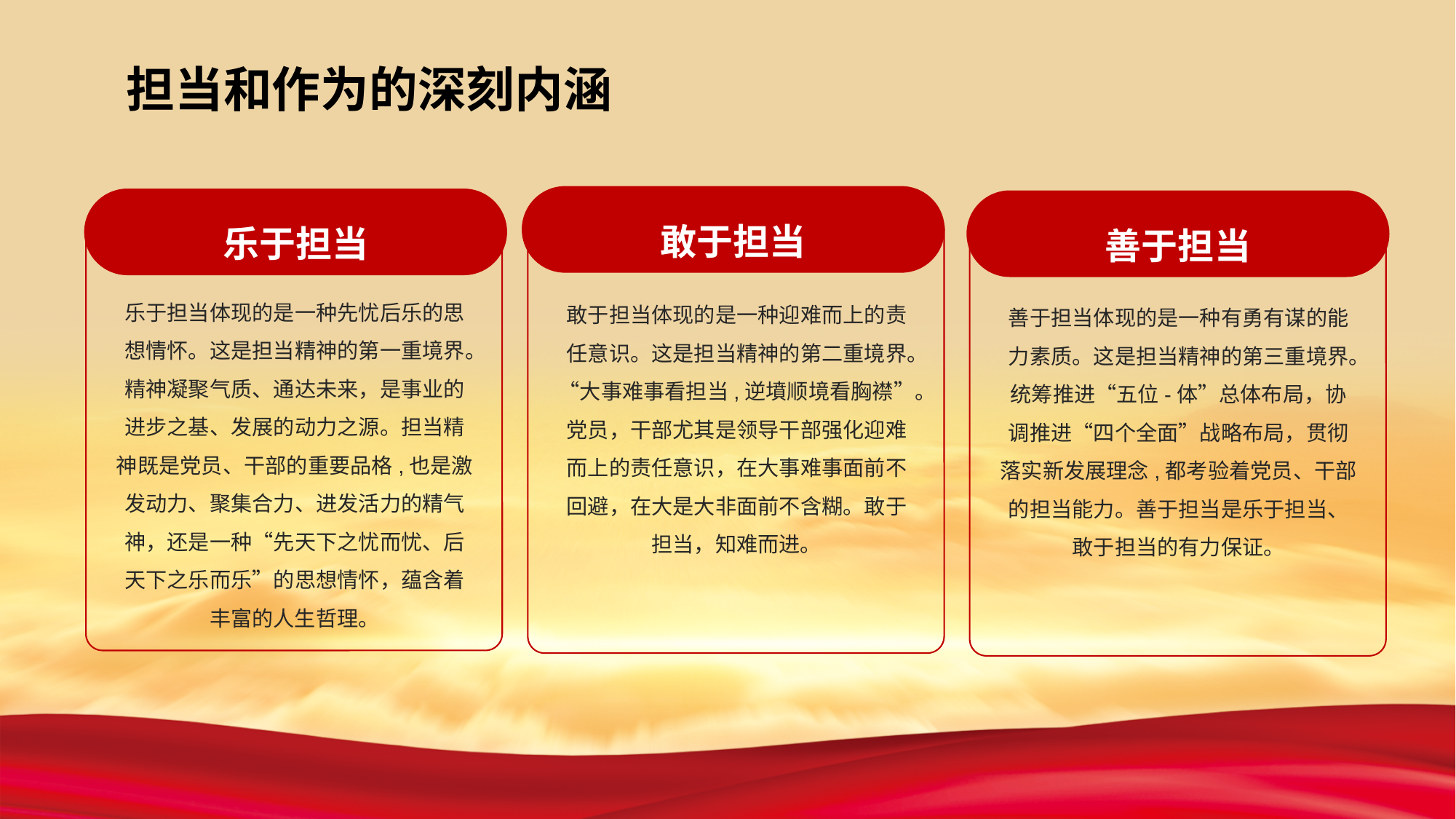

担当和作为的深刻内涵

敢于担当
乐于担当
善于担当

乐于担当体现的是一种先忧后乐的思想情怀。这是担当精神的第一重境界。精神凝聚气质、通达未来，是事业的进步之基、发展的动力之源。担当精神既是党员、干部的重要品格,也是激发动力、聚集合力、进发活力的精气神，还是一种“先天下之忧而忧、后天下之乐而乐”的思想情怀，蕴含着丰富的人生哲理。
敢于担当体现的是一种迎难而上的责任意识。这是担当精神的第二重境界。“大事难事看担当,逆墳顺境看胸襟”。党员，干部尤其是领导干部强化迎难而上的责任意识，在大事难事面前不回避，在大是大非面前不含糊。敢于担当，知难而进。
善于担当体现的是一种有勇有谋的能力素质。这是担当精神的第三重境界。统筹推进“五位-体”总体布局，协调推进“四个全面”战略布局，贯彻落实新发展理念,都考验着党员、干部的担当能力。善于担当是乐于担当、敢于担当的有力保证。